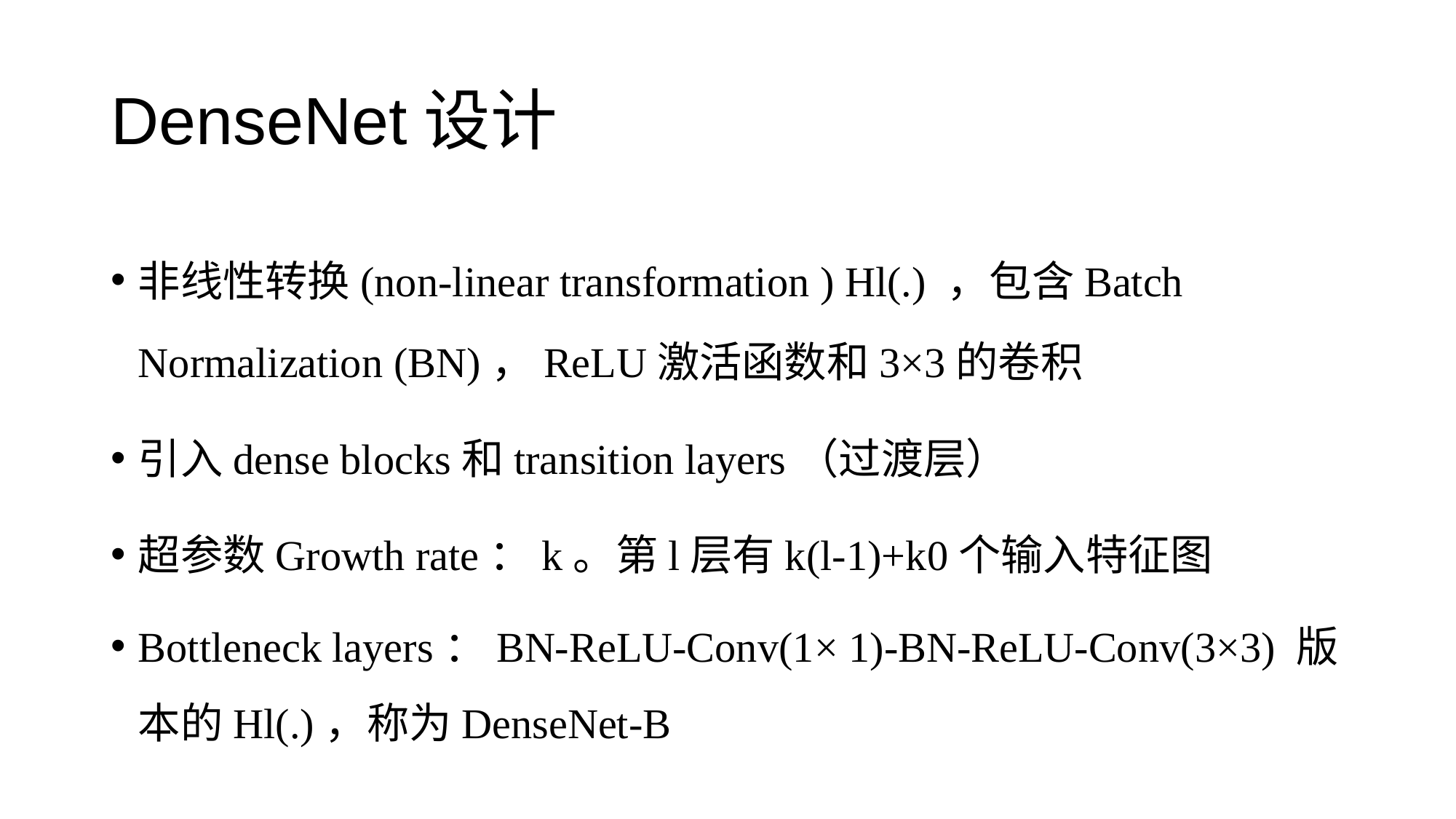

# DenseNet设计
非线性转换(non-linear transformation ) Hl(.) ，包含Batch Normalization (BN)，ReLU激活函数和3×3的卷积
引入dense blocks和transition layers（过渡层）
超参数Growth rate：k。第l层有k(l-1)+k0个输入特征图
Bottleneck layers：BN-ReLU-Conv(1× 1)-BN-ReLU-Conv(3×3) 版本的Hl(.)，称为DenseNet-B